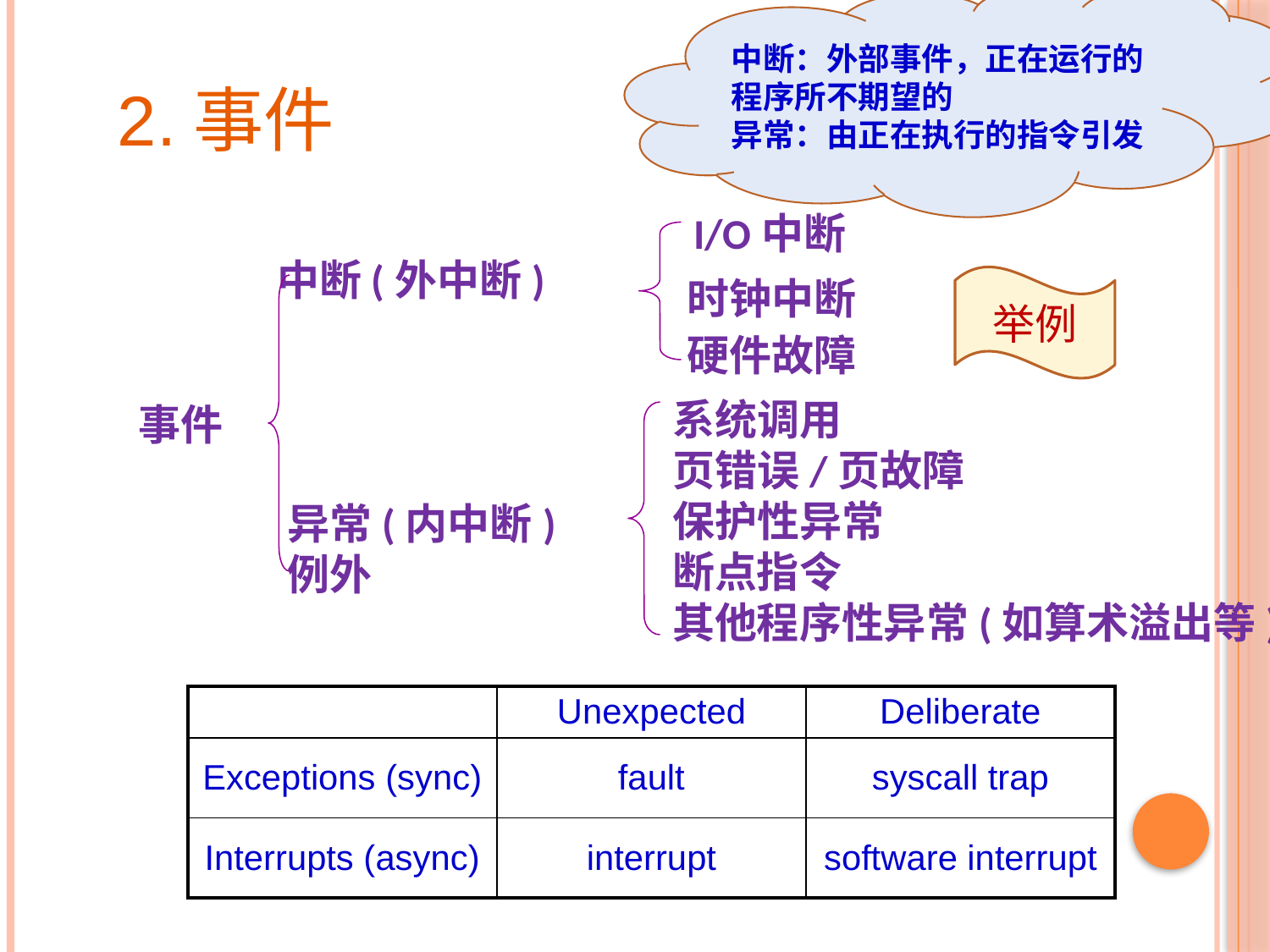

中断：外部事件，正在运行的程序所不期望的
异常：由正在执行的指令引发
# 2.事件
I/O中断

中断(外中断)
时钟中断
举例

硬件故障
系统调用
页错误/页故障
保护性异常
断点指令
其他程序性异常(如算术溢出等)
事件

异常(内中断)
例外
|  | Unexpected | Deliberate |
| --- | --- | --- |
| Exceptions (sync) | fault | syscall trap |
| Interrupts (async) | interrupt | software interrupt |